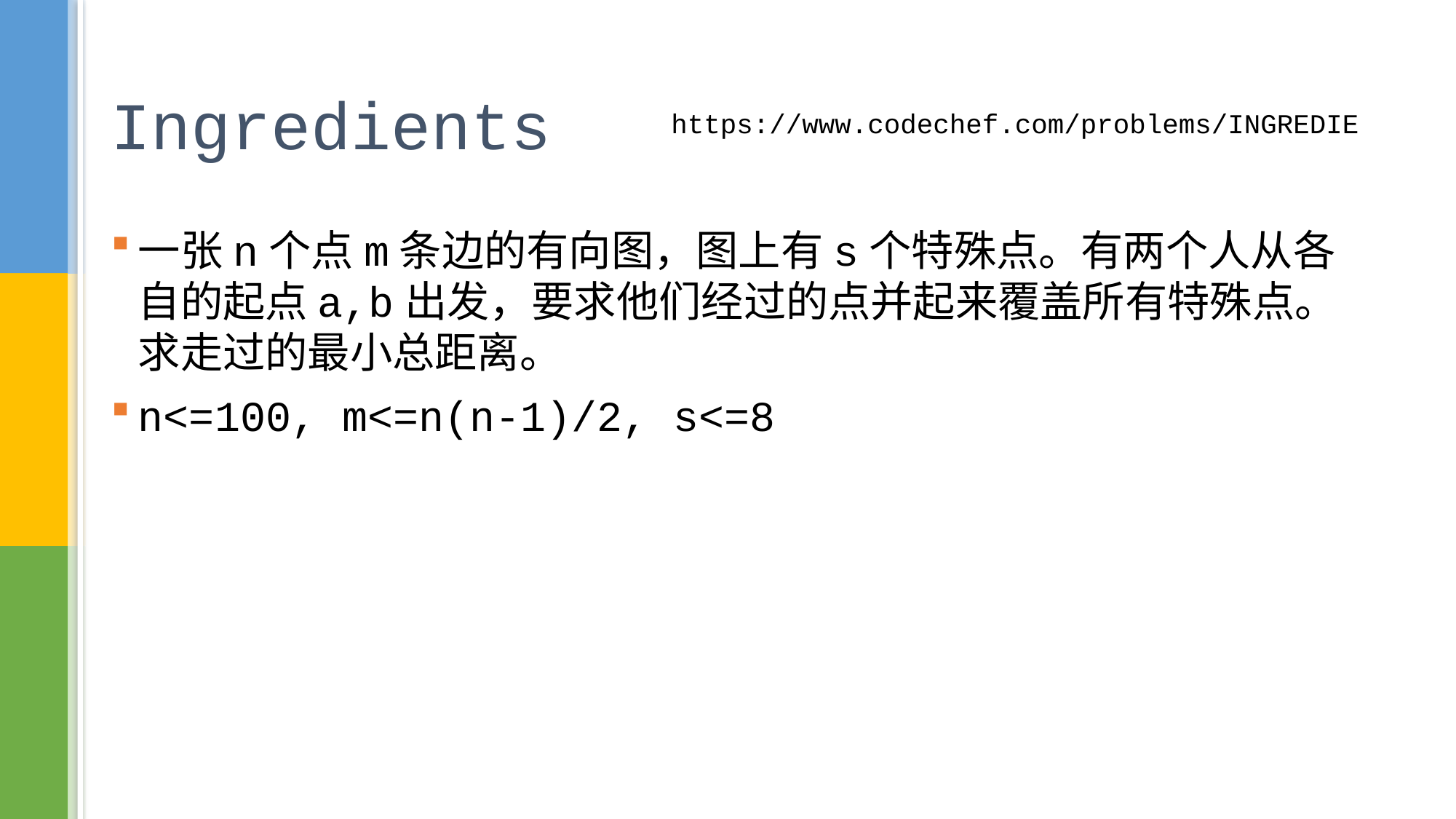

# Ingredients
https://www.codechef.com/problems/INGREDIE
一张n个点m条边的有向图，图上有s个特殊点。有两个人从各自的起点a,b出发，要求他们经过的点并起来覆盖所有特殊点。求走过的最小总距离。
n<=100, m<=n(n-1)/2, s<=8